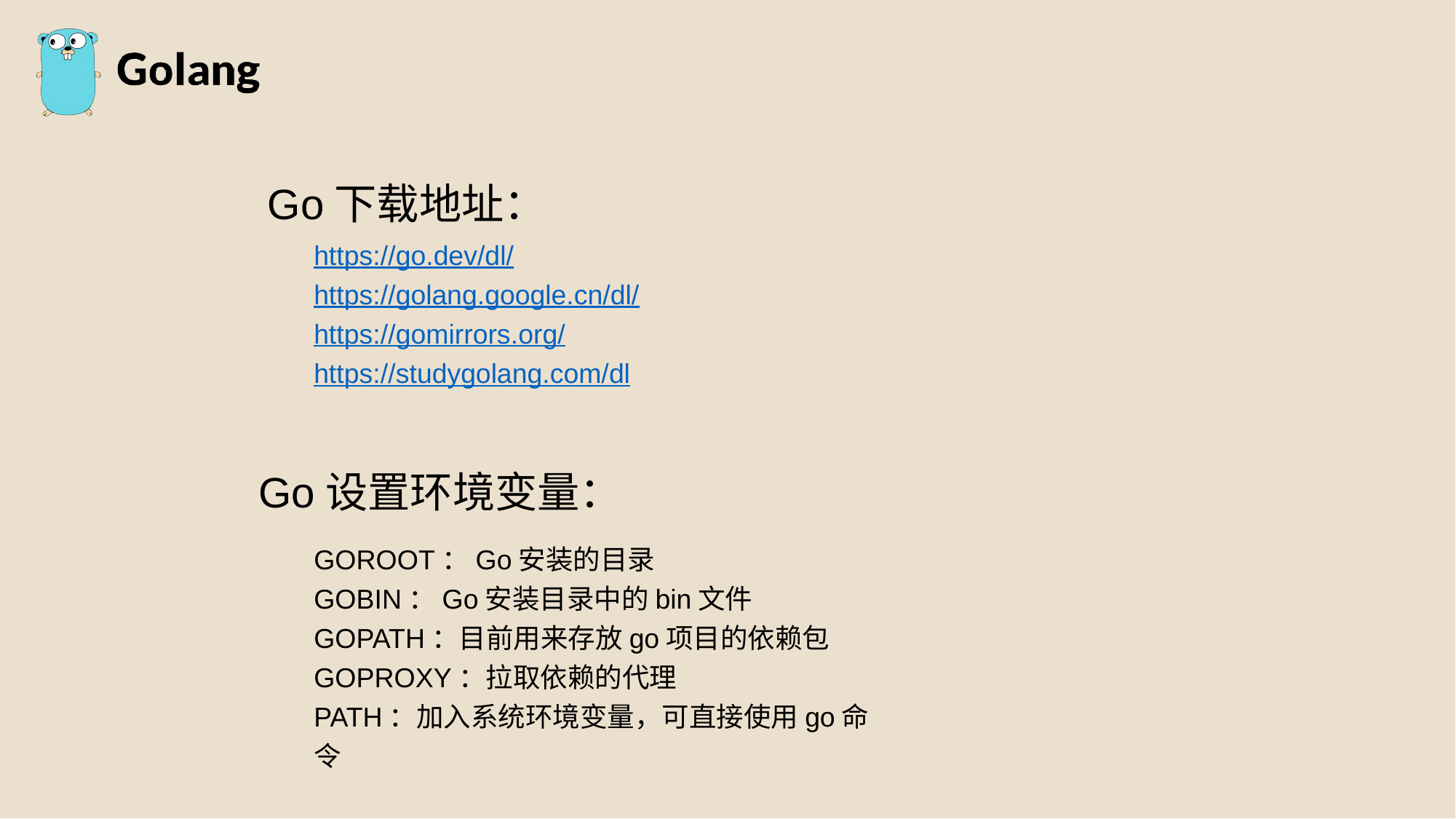

Go下载地址：
https://go.dev/dl/
https://golang.google.cn/dl/
https://gomirrors.org/
https://studygolang.com/dl
Go设置环境变量：
GOROOT：Go安装的目录
GOBIN：Go安装目录中的bin文件
GOPATH：目前用来存放go项目的依赖包
GOPROXY：拉取依赖的代理
PATH：加入系统环境变量，可直接使用go命令